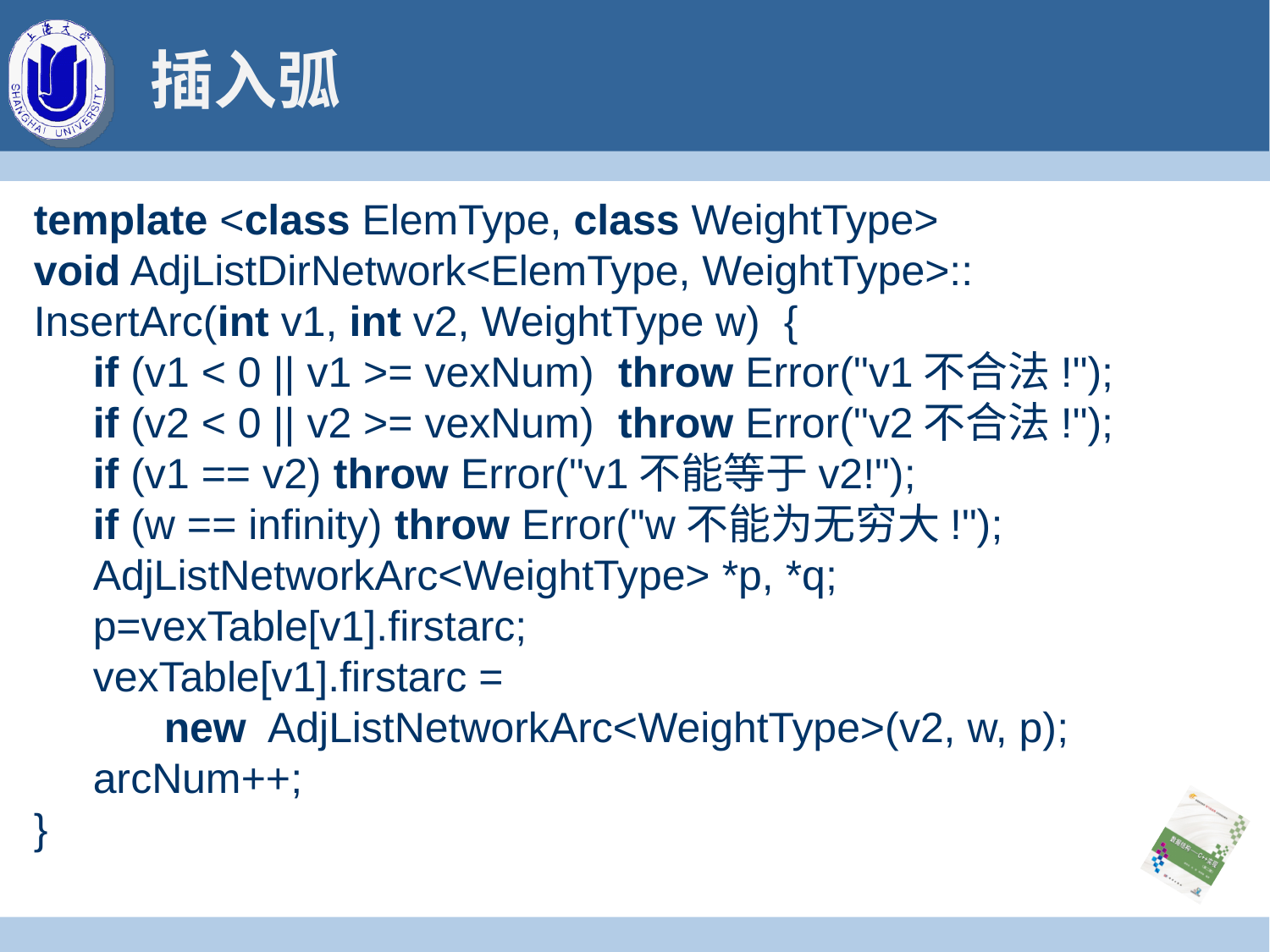

# 插入弧
template <class ElemType, class WeightType>
void AdjListDirNetwork<ElemType, WeightType>::
InsertArc(int v1, int v2, WeightType w)  {
     if (v1 < 0 || v1 >= vexNum)  throw Error("v1不合法!");
     if (v2 < 0 || v2 >= vexNum)  throw Error("v2不合法!");
     if (v1 == v2) throw Error("v1不能等于v2!");
     if (w == infinity) throw Error("w不能为无穷大!");
     AdjListNetworkArc<WeightType> *p, *q;
     p=vexTable[v1].firstarc;
     vexTable[v1].firstarc =
           new  AdjListNetworkArc<WeightType>(v2, w, p);
     arcNum++;
}